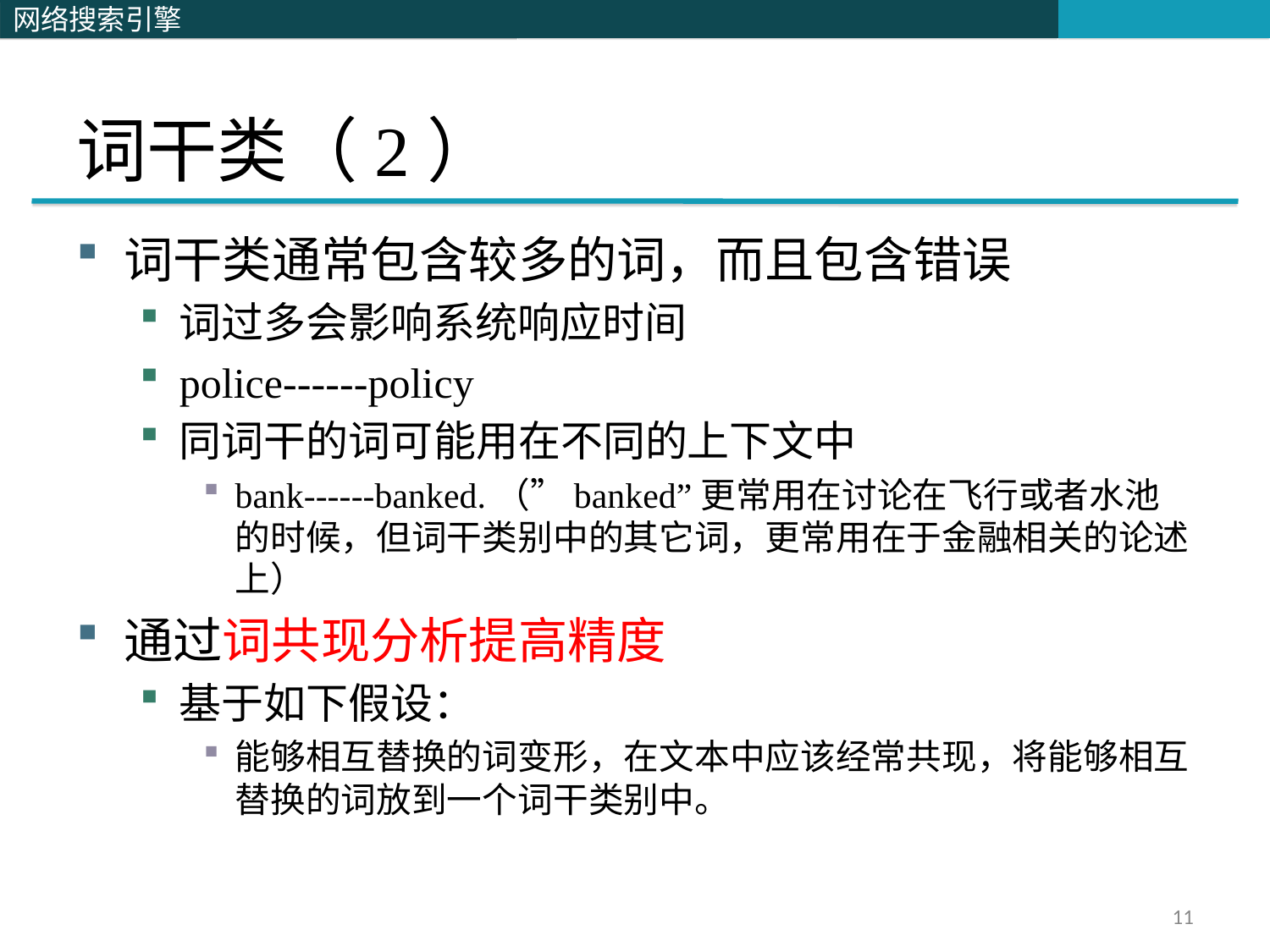

# 词干类（2）
词干类通常包含较多的词，而且包含错误
词过多会影响系统响应时间
police------policy
同词干的词可能用在不同的上下文中
bank------banked.（”banked”更常用在讨论在飞行或者水池的时候，但词干类别中的其它词，更常用在于金融相关的论述上）
通过词共现分析提高精度
基于如下假设：
能够相互替换的词变形，在文本中应该经常共现，将能够相互替换的词放到一个词干类别中。

11